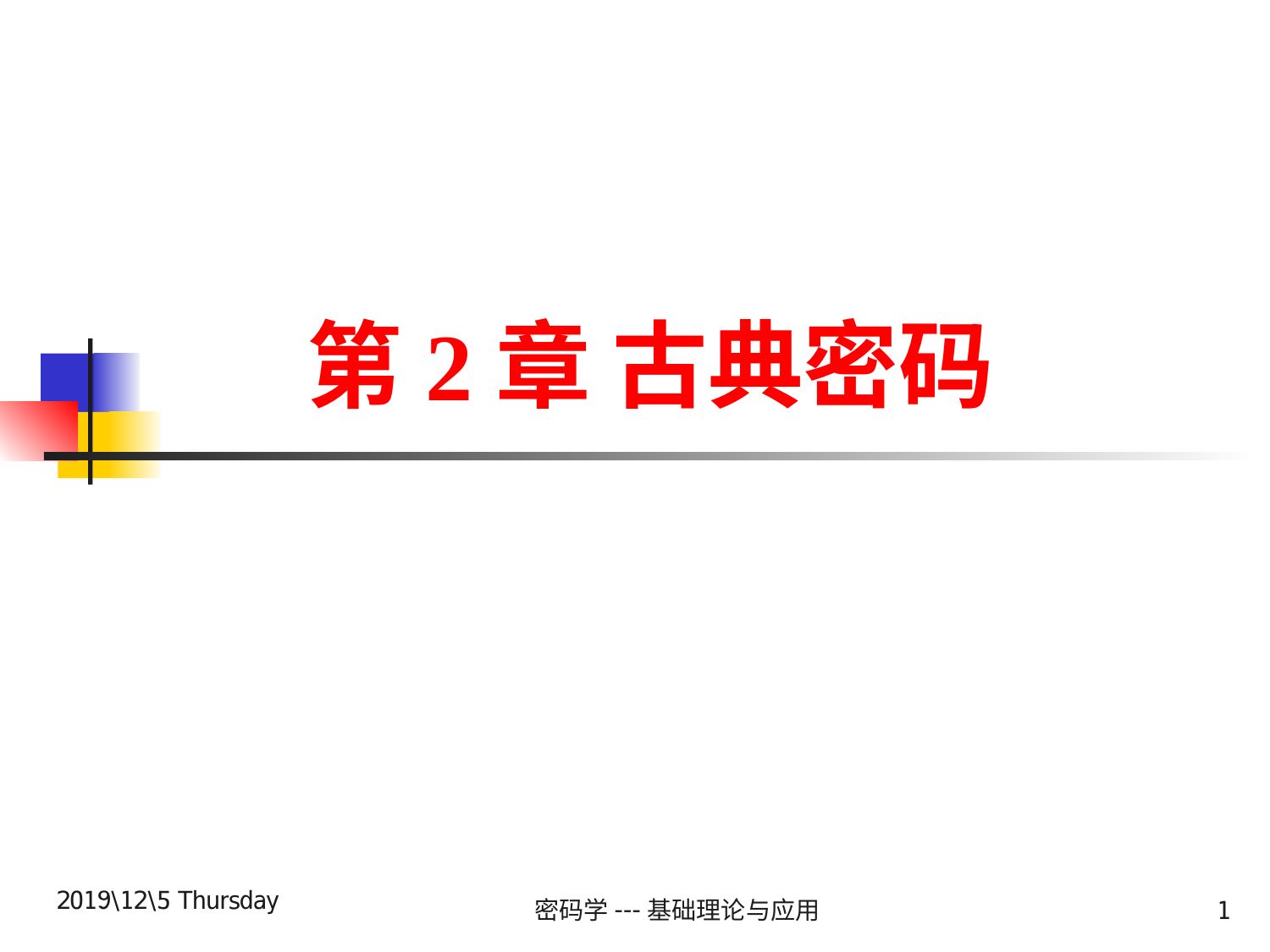

# 第2章 古典密码
2019\12\5 Thursday
密码学---基础理论与应用
1